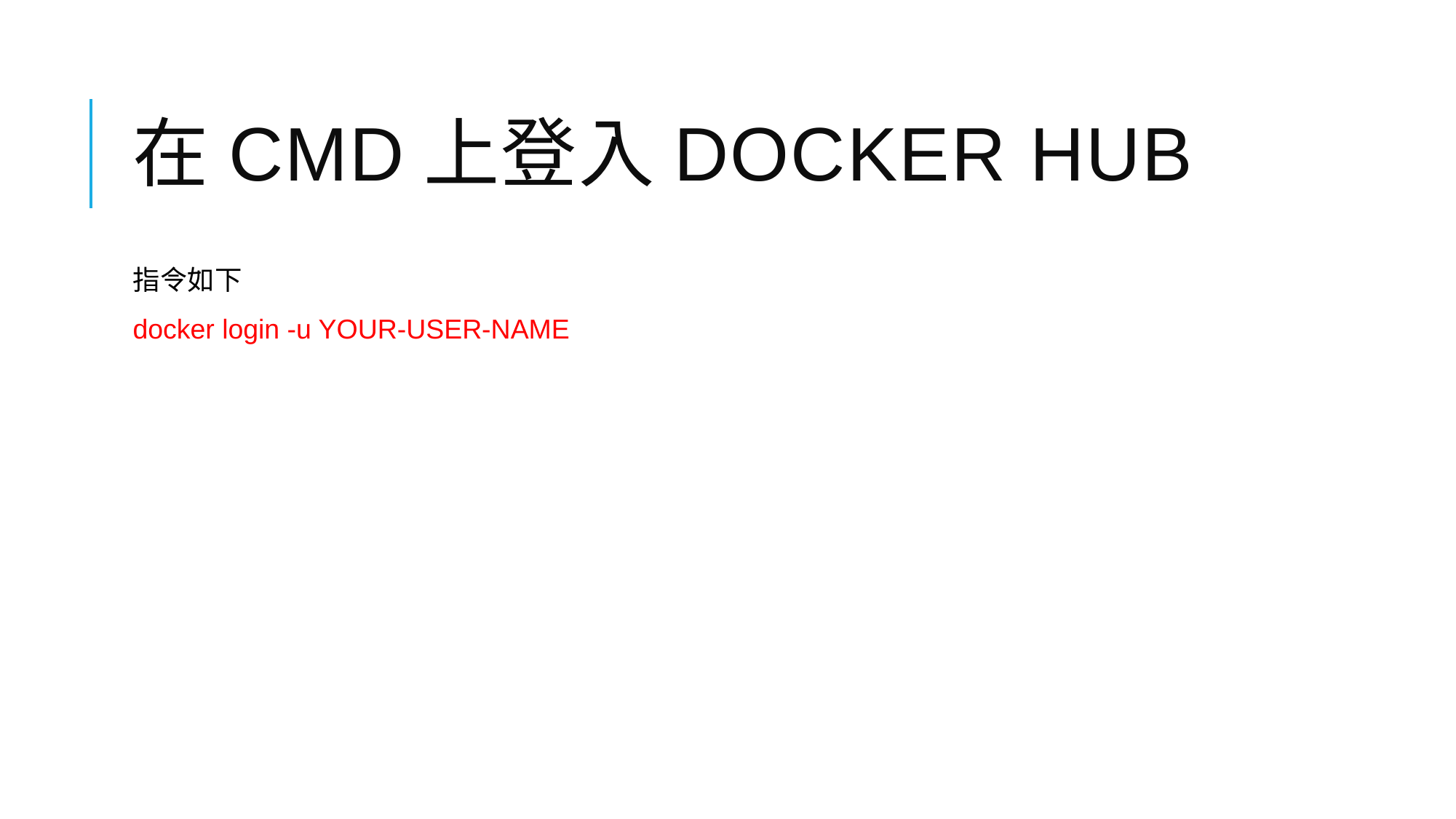

# 在CMD上登入docker hub
指令如下
docker login -u YOUR-USER-NAME